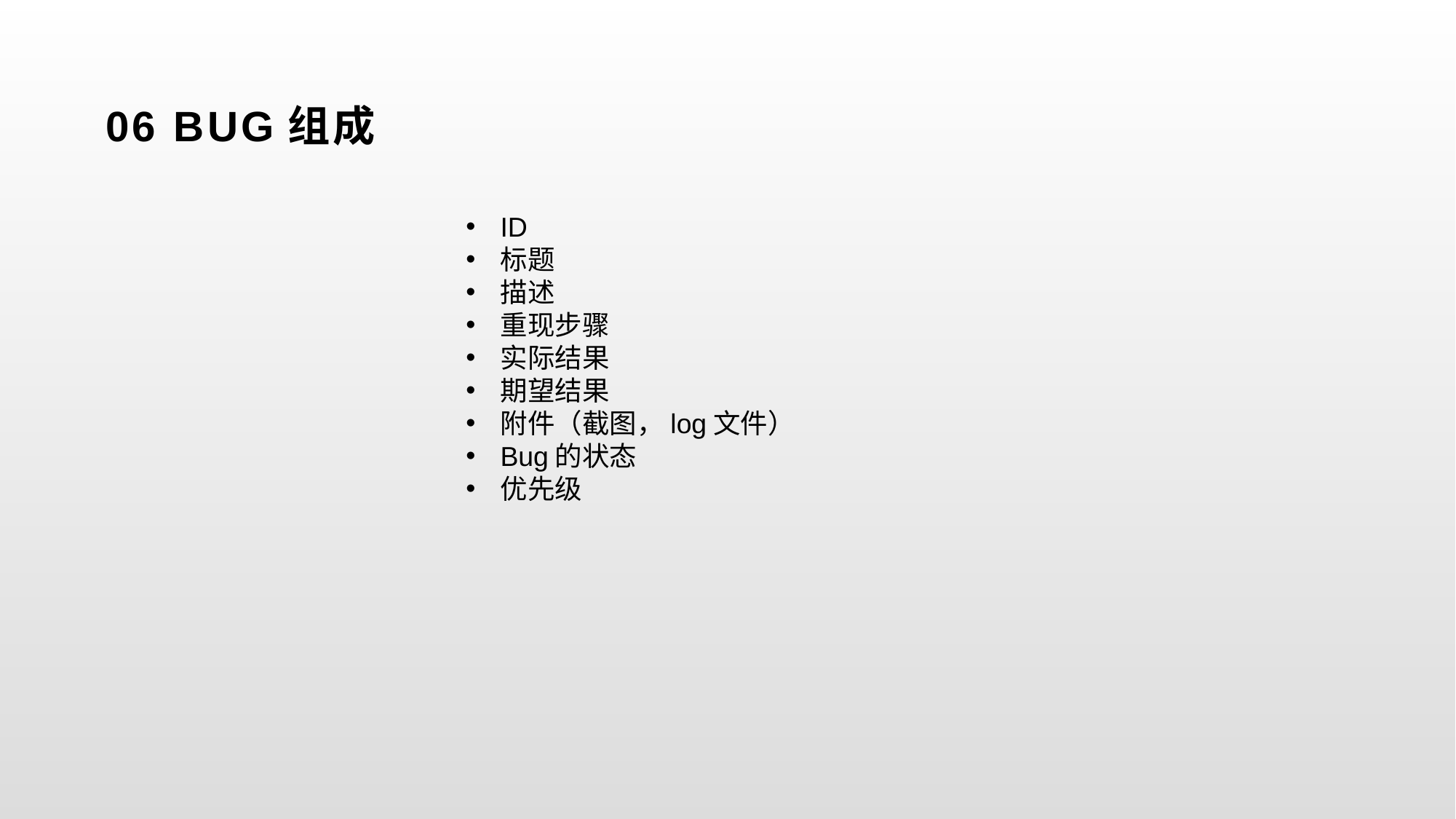

# 06 BUG组成
ID
标题
描述
重现步骤
实际结果
期望结果
附件（截图，log文件）
Bug的状态
优先级
20